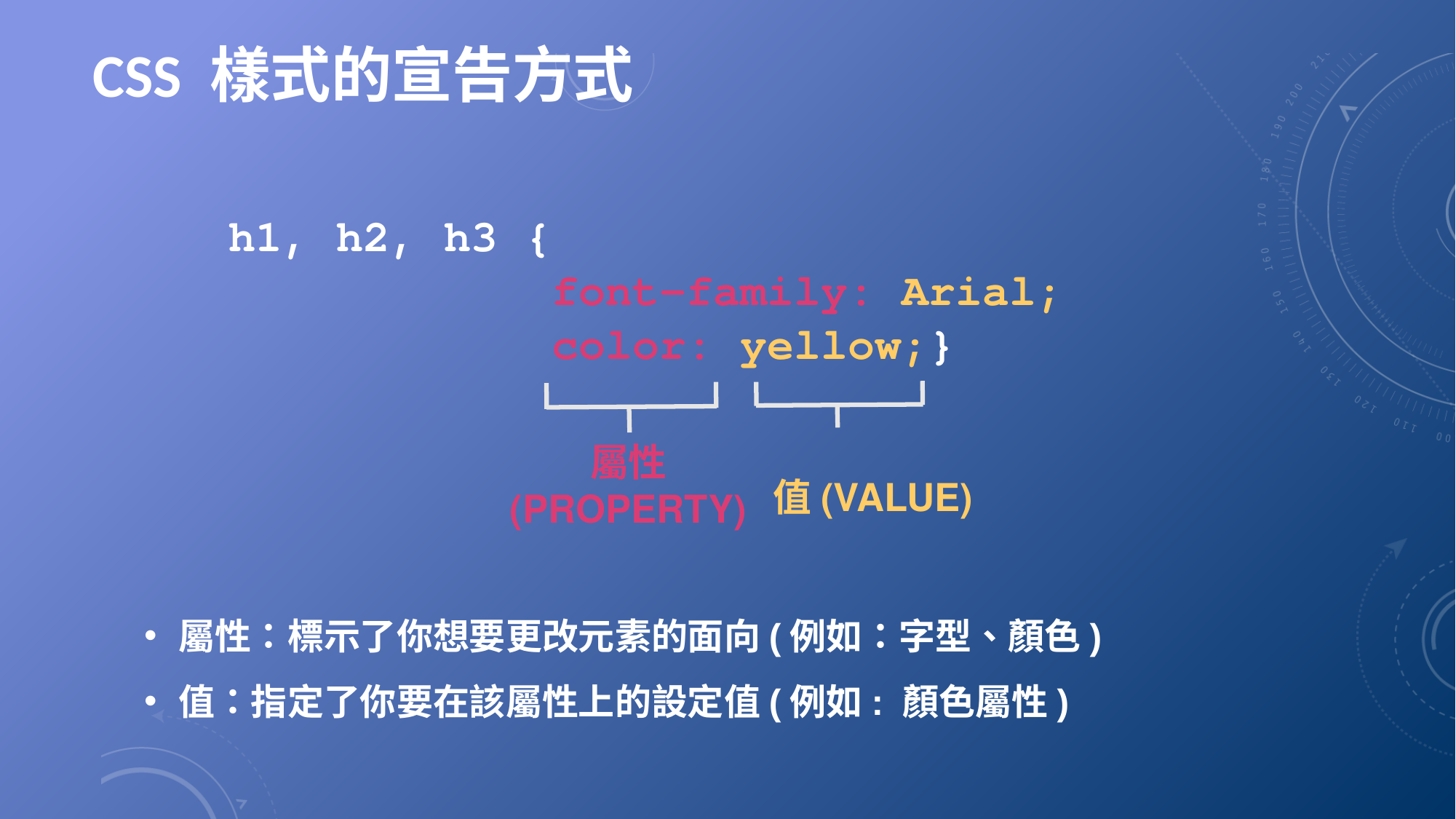

# CSS 樣式的宣告方式
h1, h2, h3 {
            font-family: Arial;
            color: yellow;}

值(VALUE)

屬性
(PROPERTY)
屬性：標示了你想要更改元素的面向(例如：字型、顏色)
值：指定了你要在該屬性上的設定值(例如: 顏色屬性)